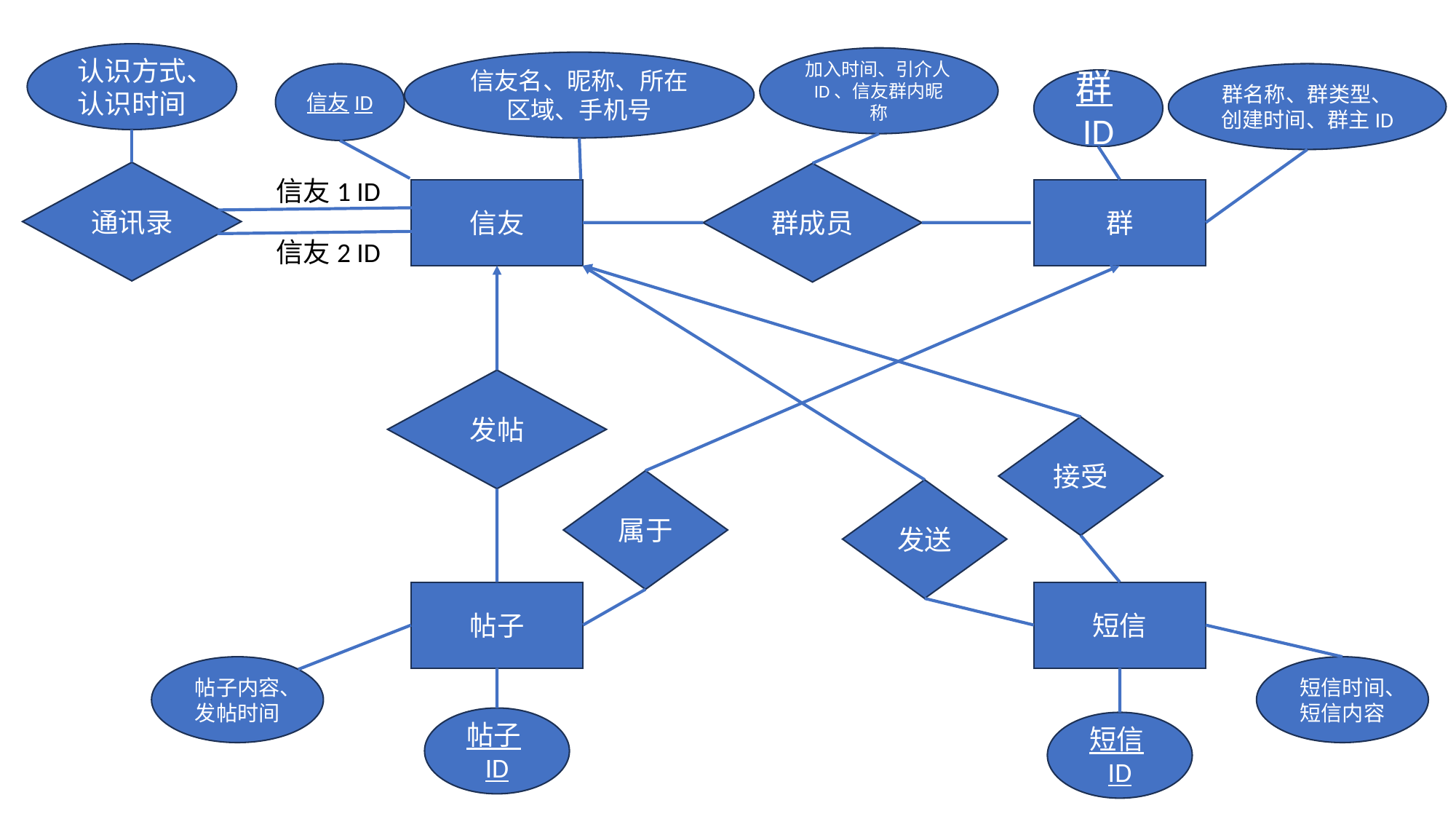

认识方式、认识时间
加入时间、引介人ID、信友群内昵称
信友名、昵称、所在区域、手机号
信友ID
群名称、群类型、创建时间、群主ID
群ID
通讯录
群成员
信友1 ID
信友
群
信友2 ID
发帖
接受
属于
发送
帖子
短信
短信时间、短信内容
帖子内容、发帖时间
帖子ID
短信ID